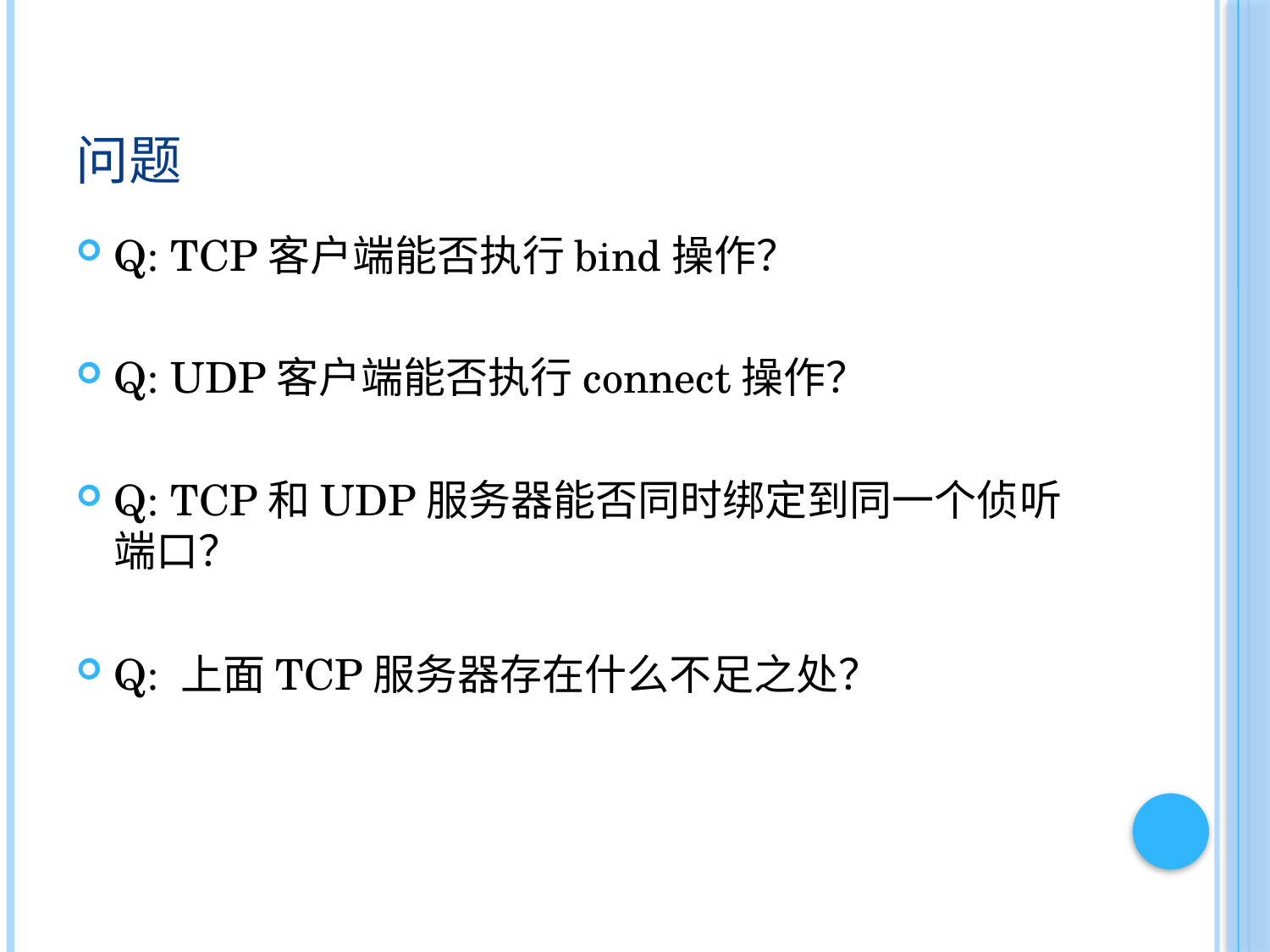

# 问题
Q: TCP客户端能否执行bind操作？

Q: UDP客户端能否执行connect操作？

Q: TCP和UDP服务器能否同时绑定到同一个侦听端口？

Q: 上面TCP服务器存在什么不足之处？